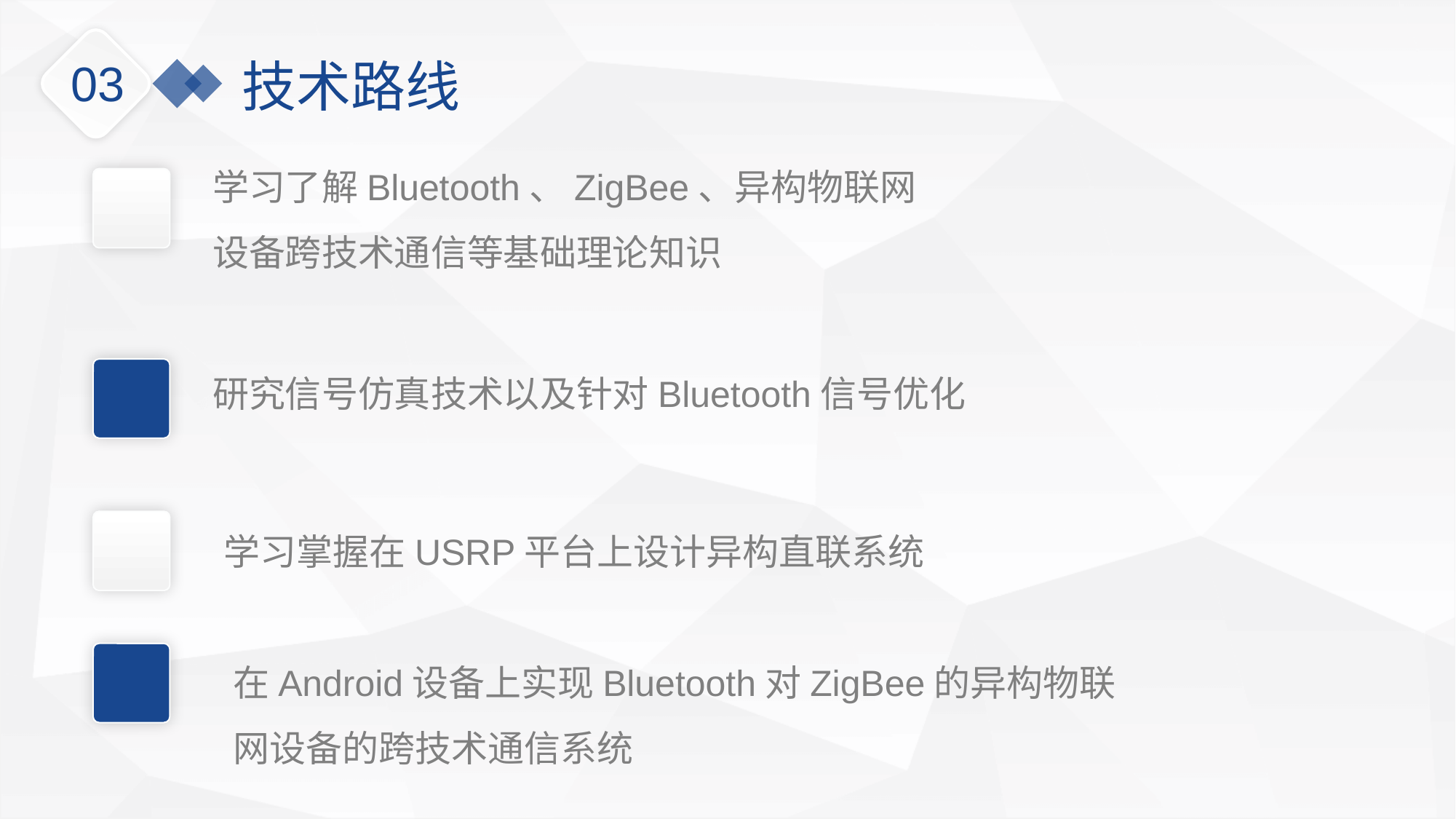

技术路线
03

学习了解Bluetooth、ZigBee、异构物联网设备跨技术通信等基础理论知识

研究信号仿真技术以及针对Bluetooth信号优化

学习掌握在USRP平台上设计异构直联系统

在Android设备上实现Bluetooth对ZigBee的异构物联网设备的跨技术通信系统